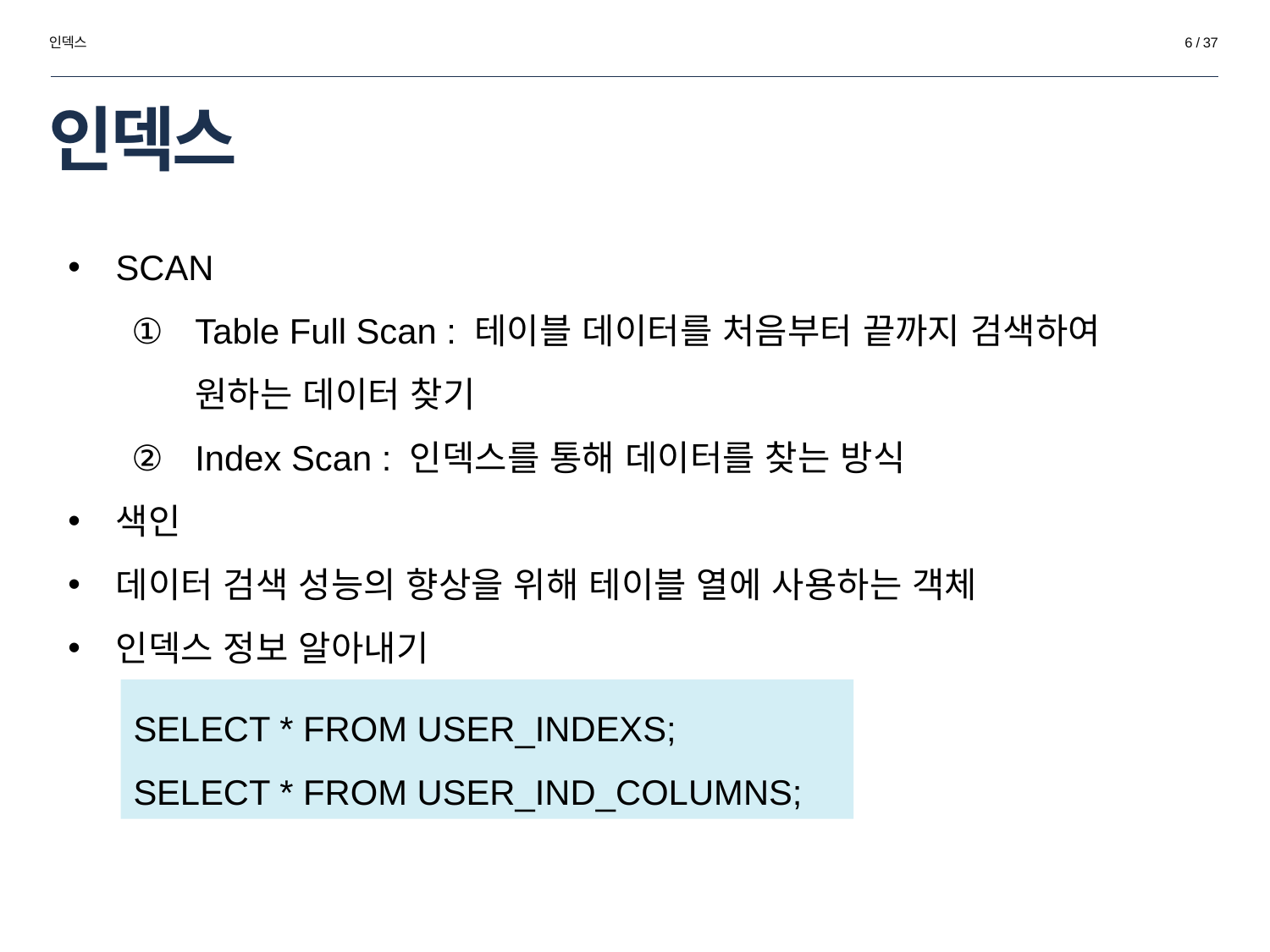

인덱스
6 / 37
# 인덱스
SCAN
Table Full Scan : 테이블 데이터를 처음부터 끝까지 검색하여 원하는 데이터 찾기
Index Scan : 인덱스를 통해 데이터를 찾는 방식
색인
데이터 검색 성능의 향상을 위해 테이블 열에 사용하는 객체
인덱스 정보 알아내기
SELECT * FROM USER_INDEXS;
SELECT * FROM USER_IND_COLUMNS;